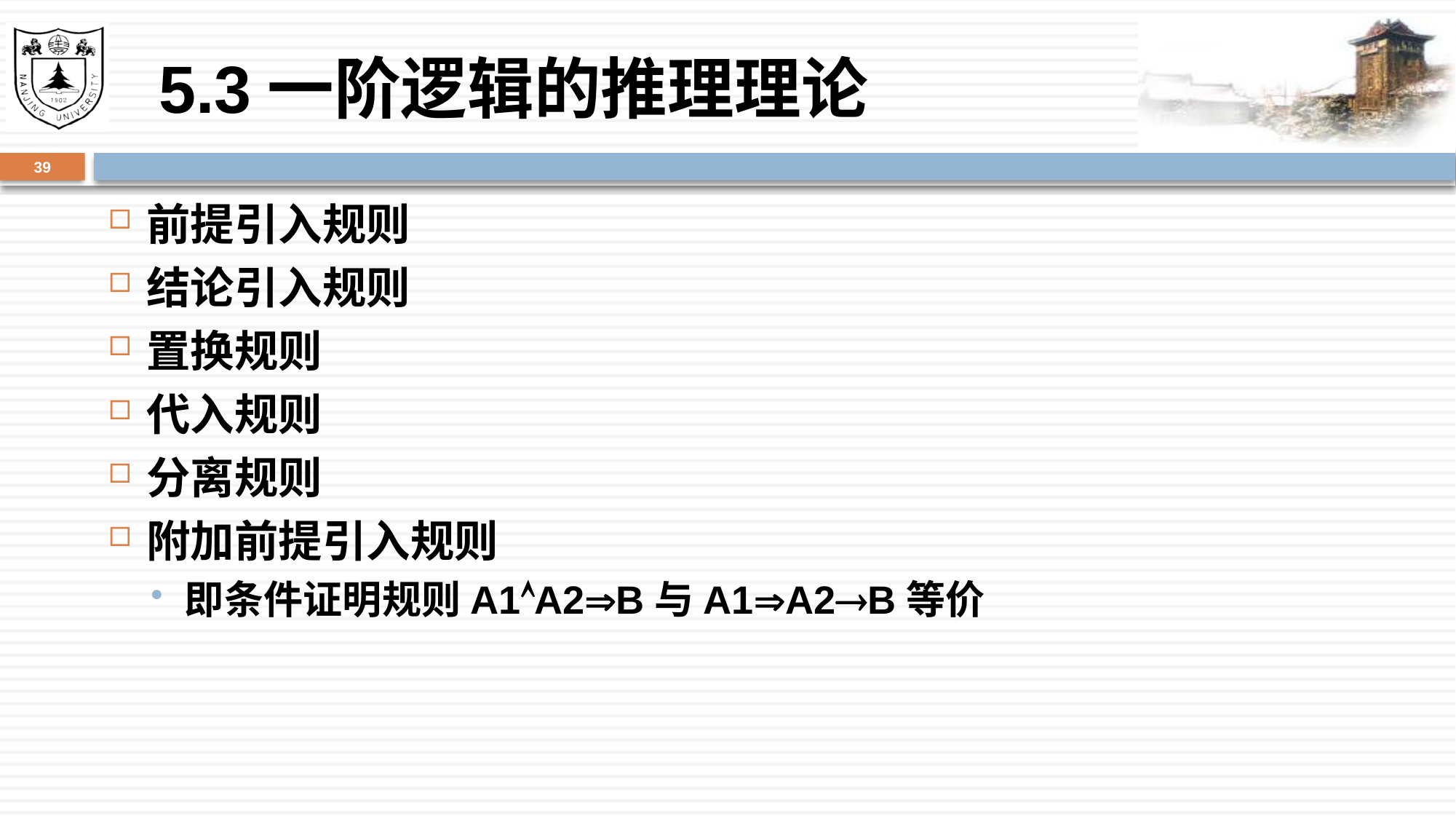

# 5.3一阶逻辑的推理理论
39
前提引入规则
结论引入规则
置换规则
代入规则
分离规则
附加前提引入规则
即条件证明规则A1∧A2⇒B与A1⇒A2→B等价